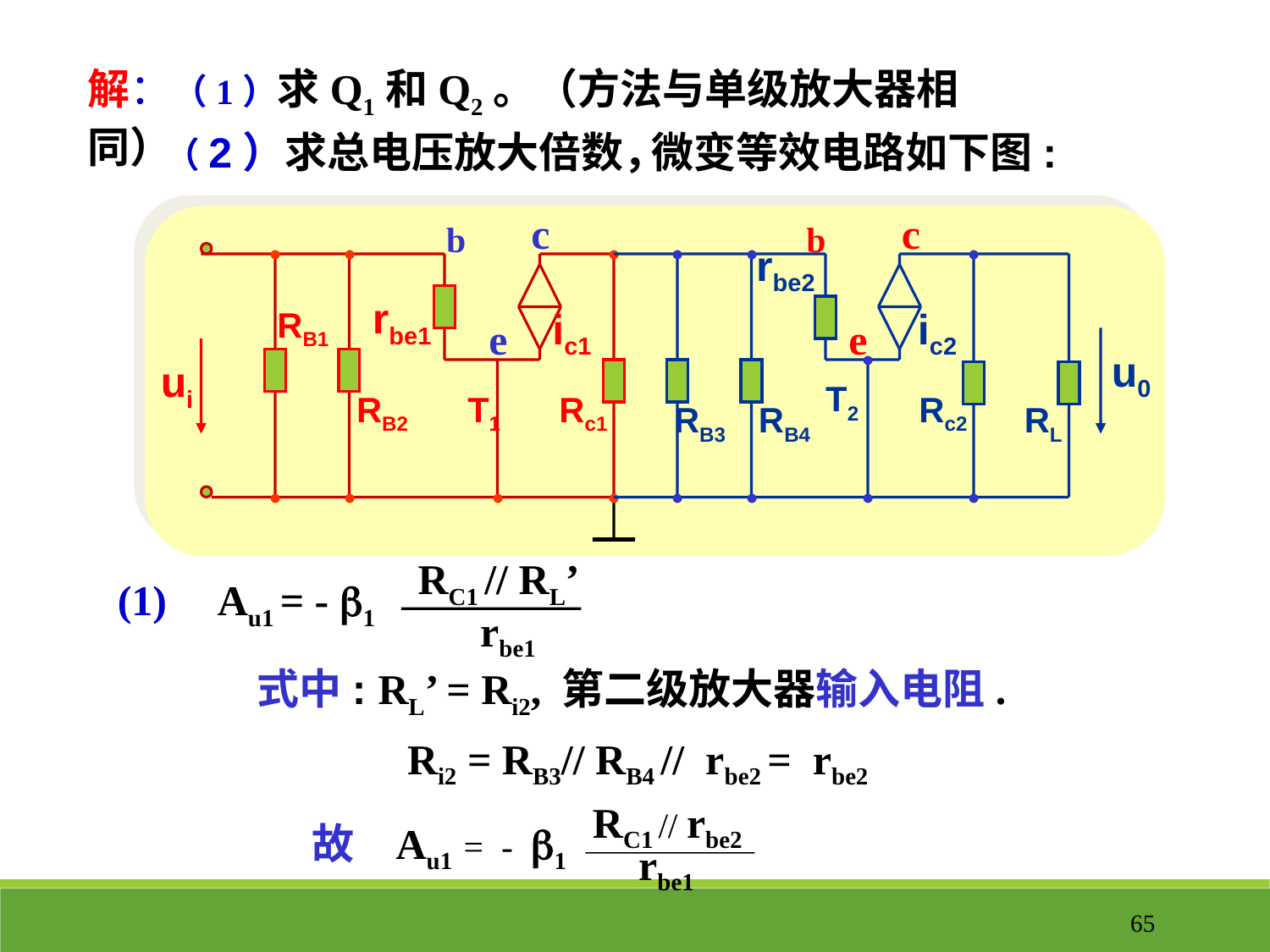

解：（1）求Q1和Q2。（方法与单级放大器相同）
（2）求总电压放大倍数，
微变等效电路如下图:
c
b

rbe1

RB1
ic1
e

ui

RB2
T1
Rc1

·
·
·
·
·
·
·

c
b
rbe2

ic2
e

u0

T2
Rc2
RB3
RB4
RL

·
·
·
·
·
·
·
·
RC1 // RL’
rbe1

(1)     Au1 = - β1
式中: RL’ = Ri2, 第二级放大器输入电阻.
Ri2 = RB3// RB4 //  rbe2 =  rbe2
RC1 // rbe2
 rbe1

故    Au1  =  -  β1
65